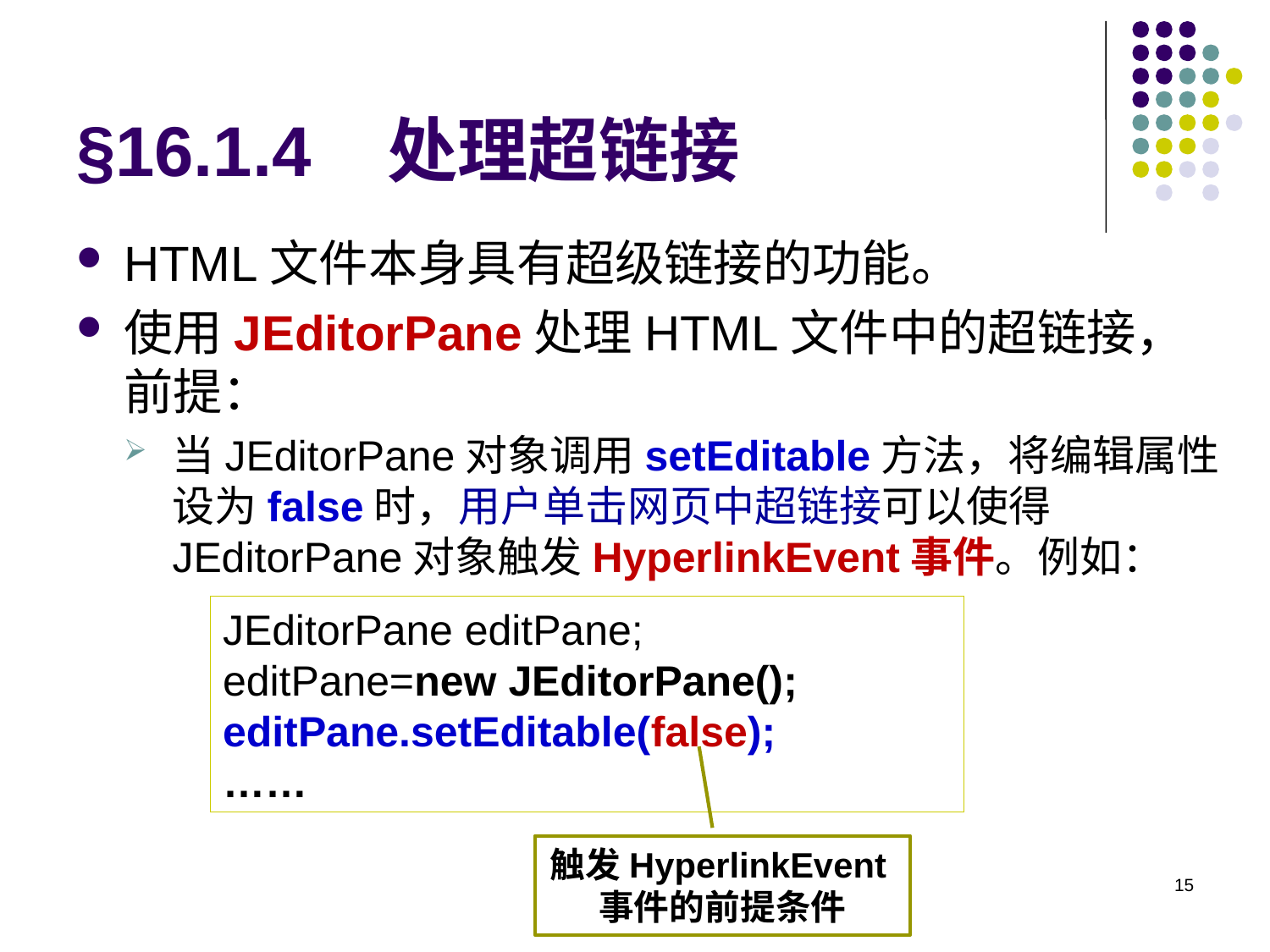

# §16.1.4   处理超链接
HTML文件本身具有超级链接的功能。
使用JEditorPane处理HTML文件中的超链接，前提：
当JEditorPane对象调用setEditable方法，将编辑属性设为false时，用户单击网页中超链接可以使得JEditorPane对象触发HyperlinkEvent事件。例如：
JEditorPane editPane;
editPane=new JEditorPane();
editPane.setEditable(false);
……
触发HyperlinkEvent事件的前提条件
15